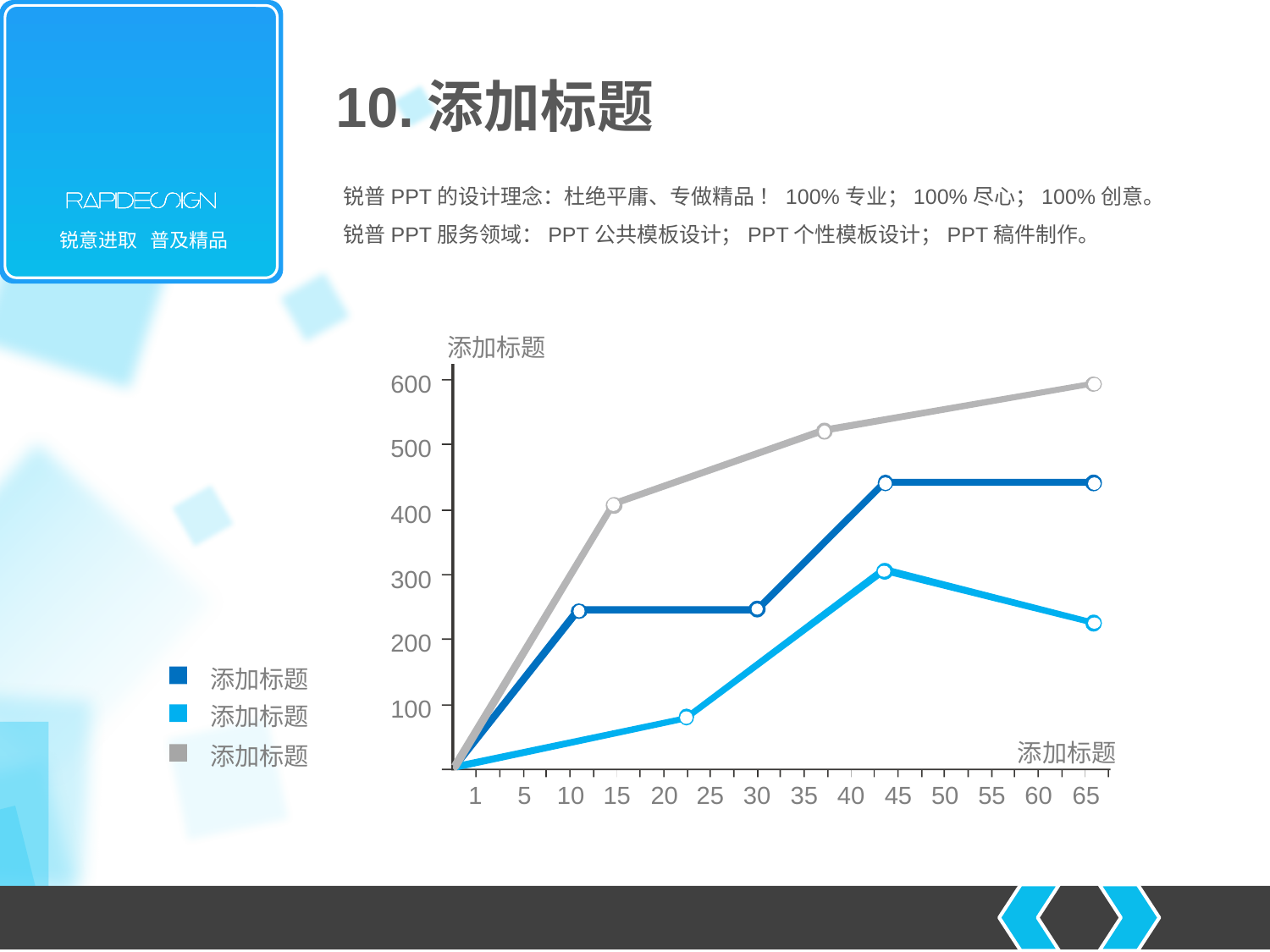

10.添加标题
锐普PPT的设计理念：杜绝平庸、专做精品 ！100%专业；100%尽心；100%创意。
锐普PPT服务领域：PPT公共模板设计；PPT个性模板设计；PPT稿件制作。
添加标题
600

500
400
300
200
100
添加标题
1
5
10
15
20
25
30
35
40
45
50
55
60
65
添加标题

添加标题

添加标题